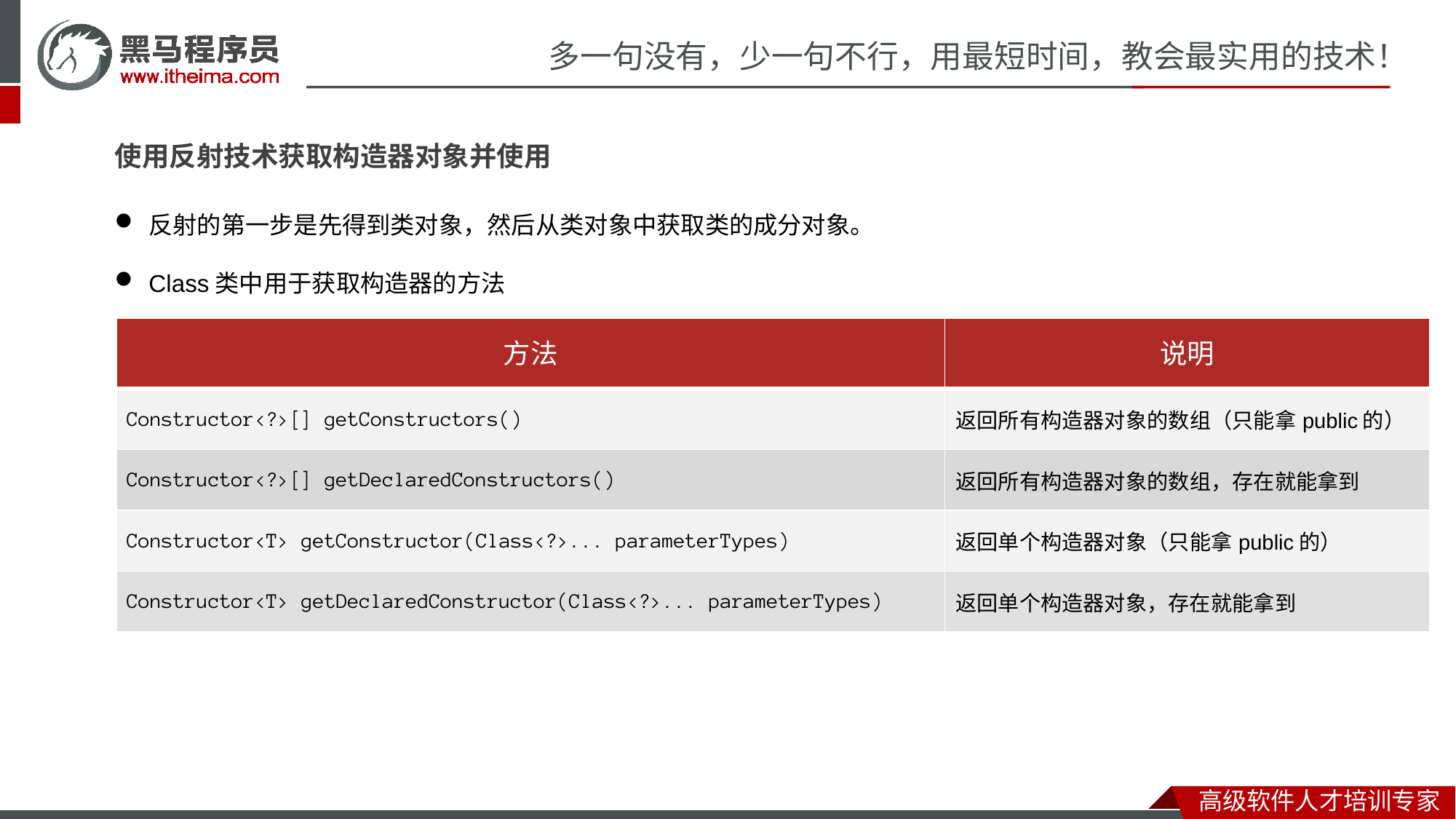

使用反射技术获取构造器对象并使用
反射的第一步是先得到类对象，然后从类对象中获取类的成分对象。
Class类中用于获取构造器的方法
| 方法 | 说明 |
| --- | --- |
| Constructor<?>[] getConstructors​() | 返回所有构造器对象的数组（只能拿public的） |
| Constructor<?>[] getDeclaredConstructors​() | 返回所有构造器对象的数组，存在就能拿到 |
| Constructor<T> getConstructor​(Class<?>... parameterTypes) | 返回单个构造器对象（只能拿public的） |
| Constructor<T> getDeclaredConstructor​(Class<?>... parameterTypes) | 返回单个构造器对象，存在就能拿到 |